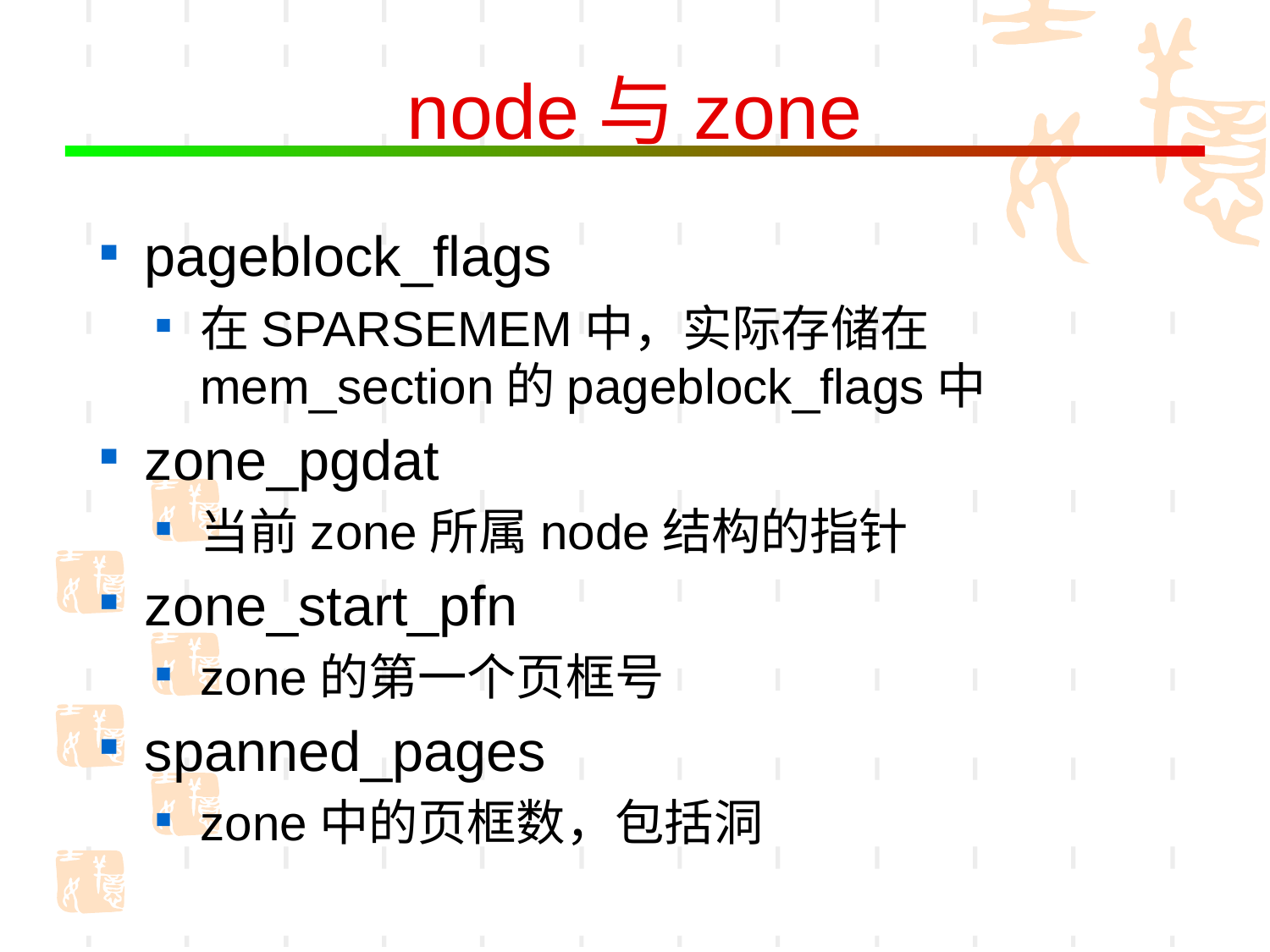

# node与zone
pageblock_flags
在SPARSEMEM中，实际存储在mem_section的pageblock_flags中
zone_pgdat
当前zone所属node结构的指针
zone_start_pfn
zone的第一个页框号
spanned_pages
zone中的页框数，包括洞